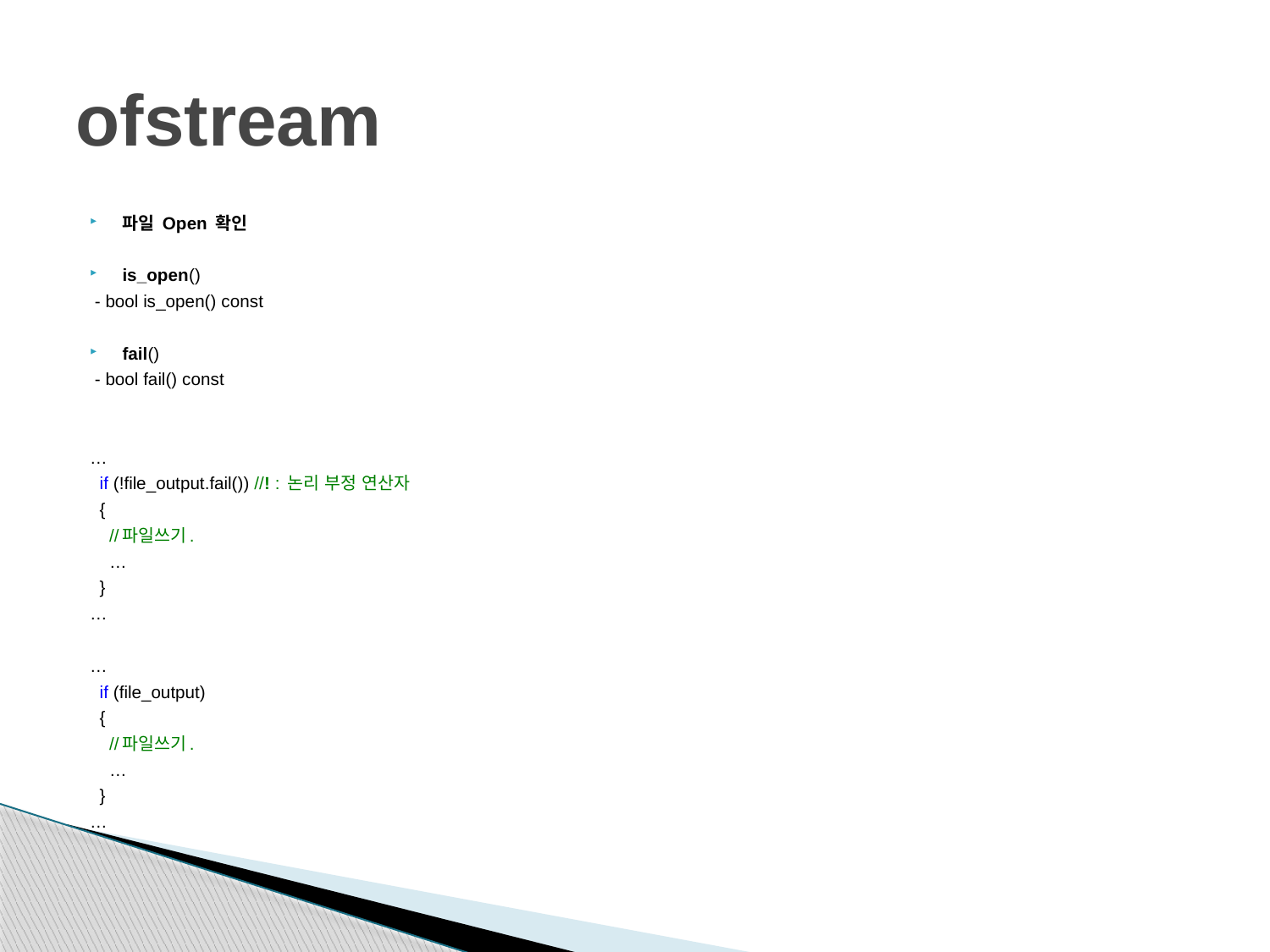

# ofstream
파일 Open 확인

is_open()
 - bool is_open() const

fail()
 - bool fail() const

…
  if (!file_output.fail()) //! : 논리 부정 연산자
  {
    //파일쓰기.
    …
  }
…

…
  if (file_output)
  {
    //파일쓰기.
    …
  }
…